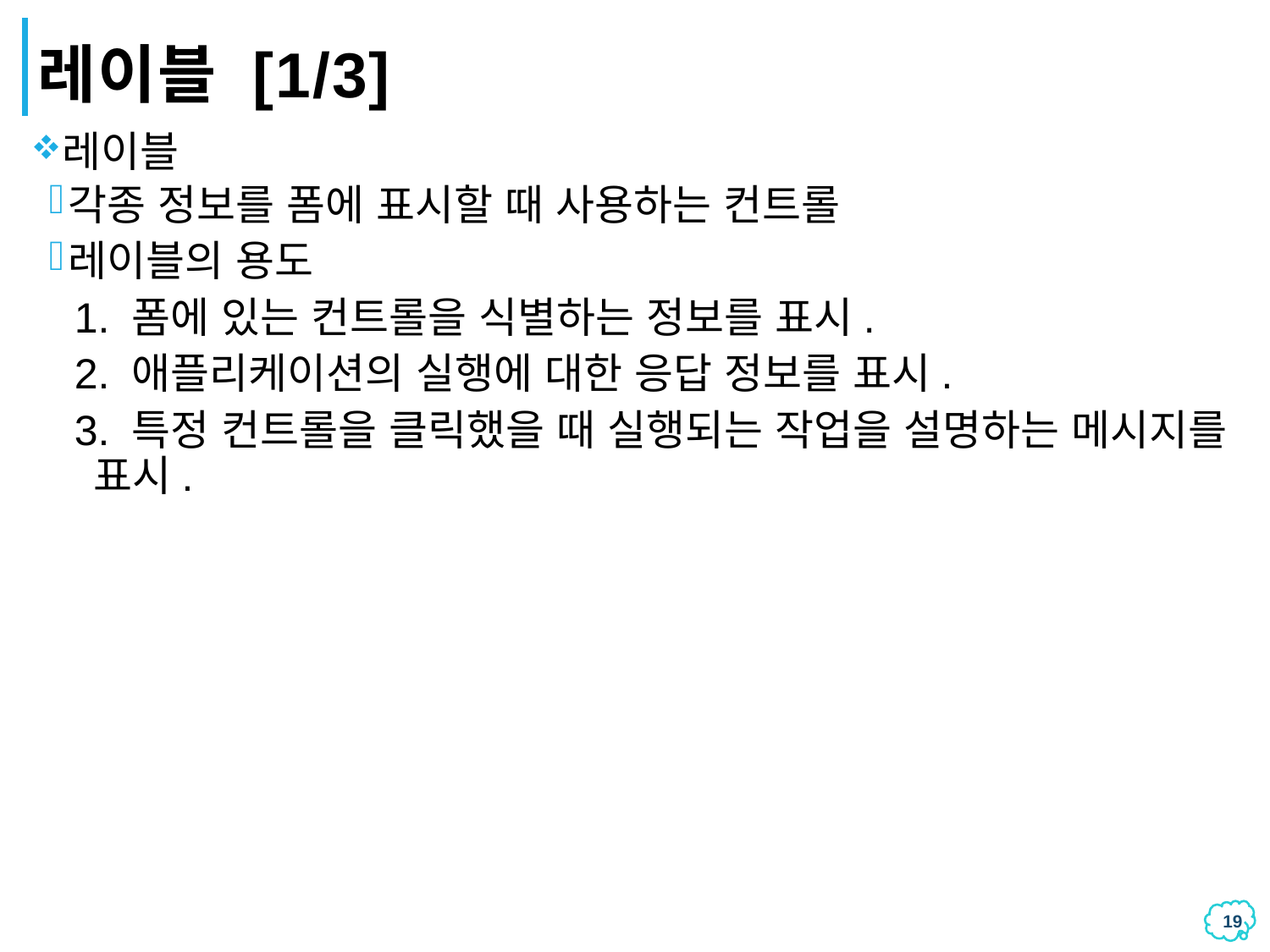

# 레이블 [1/3]
레이블
각종 정보를 폼에 표시할 때 사용하는 컨트롤
레이블의 용도
1. 폼에 있는 컨트롤을 식별하는 정보를 표시.
2. 애플리케이션의 실행에 대한 응답 정보를 표시.
3. 특정 컨트롤을 클릭했을 때 실행되는 작업을 설명하는 메시지를 표시.
19